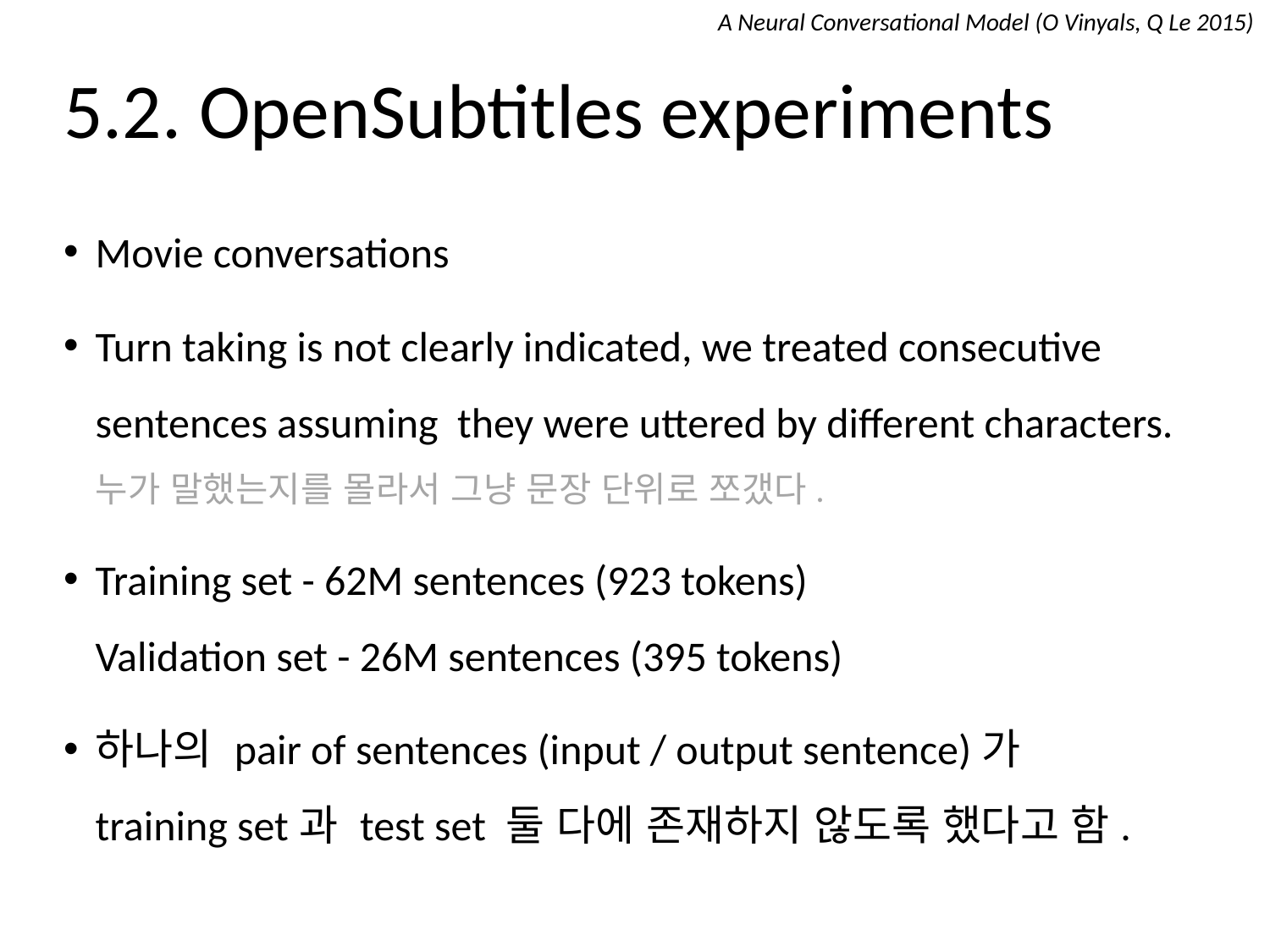

A Neural Conversational Model (O Vinyals, Q Le 2015)
# 5.2. OpenSubtitles experiments
Movie conversations
Turn taking is not clearly indicated, we treated consecutive sentences assuming  they were uttered by different characters.
누가 말했는지를 몰라서 그냥 문장 단위로 쪼갰다.
Training set - 62M sentences (923 tokens)
Validation set - 26M sentences (395 tokens)
하나의 pair of sentences (input / output sentence)가
training set과 test set 둘 다에 존재하지 않도록 했다고 함.